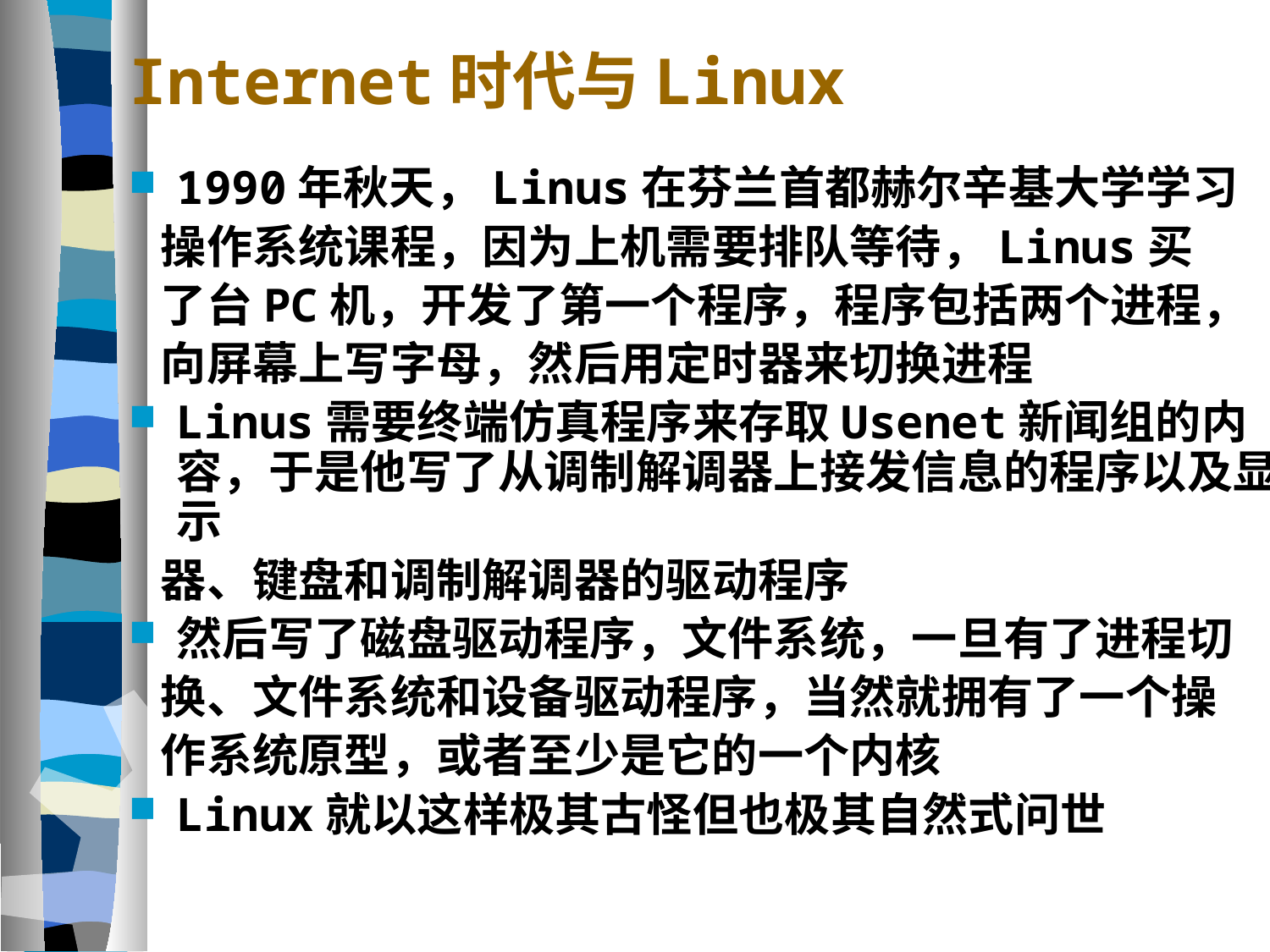

Internet时代与Linux
1990年秋天，Linus在芬兰首都赫尔辛基大学学习
  操作系统课程，因为上机需要排队等待，Linus买
  了台PC机，开发了第一个程序，程序包括两个进程，
  向屏幕上写字母，然后用定时器来切换进程
Linus需要终端仿真程序来存取Usenet新闻组的内容，于是他写了从调制解调器上接发信息的程序以及显示
  器、键盘和调制解调器的驱动程序
然后写了磁盘驱动程序，文件系统，一旦有了进程切
  换、文件系统和设备驱动程序，当然就拥有了一个操
  作系统原型，或者至少是它的一个内核
Linux就以这样极其古怪但也极其自然式问世